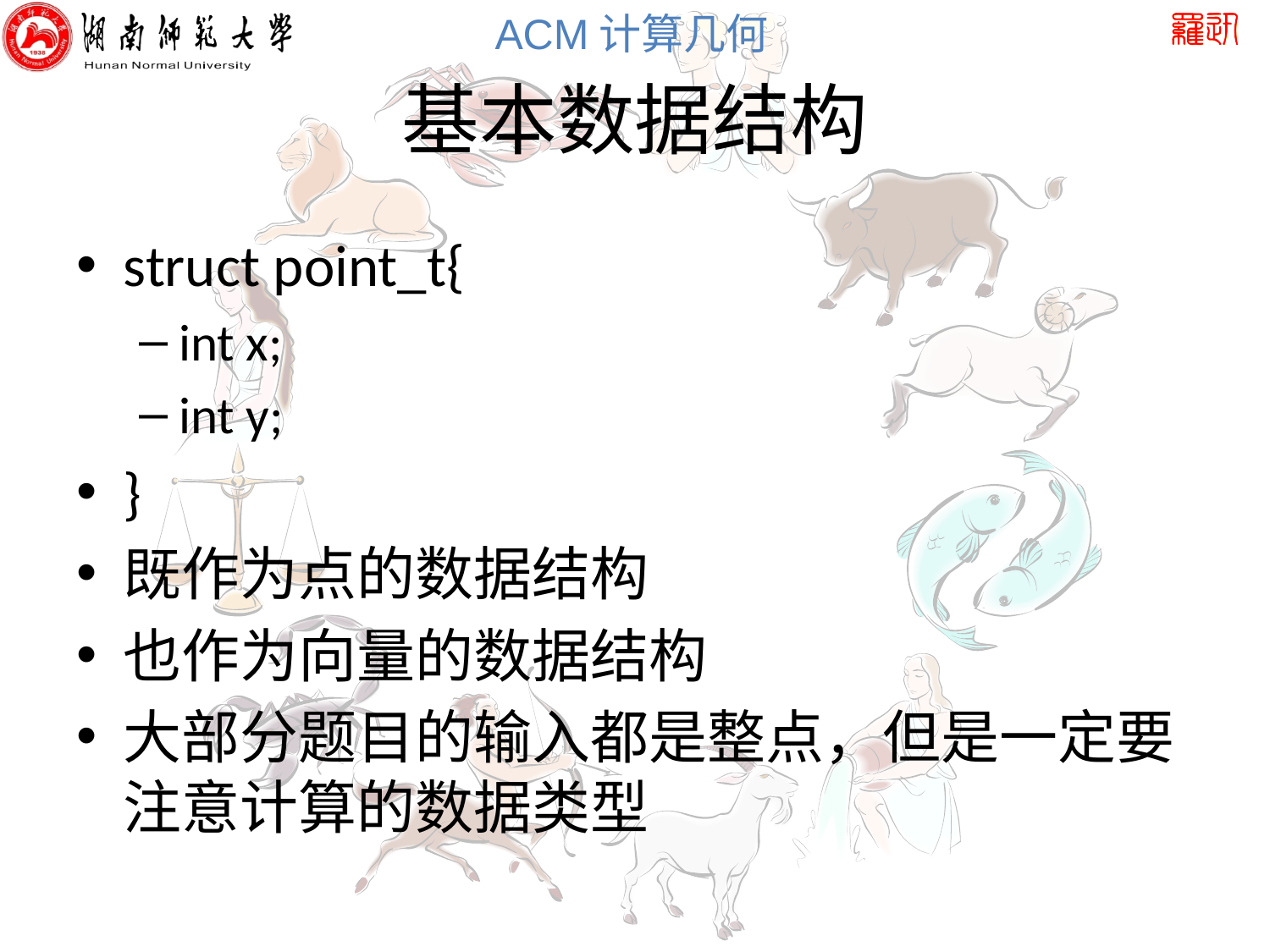

# 基本数据结构
struct point_t{
int x;
int y;
}
既作为点的数据结构
也作为向量的数据结构
大部分题目的输入都是整点，但是一定要注意计算的数据类型